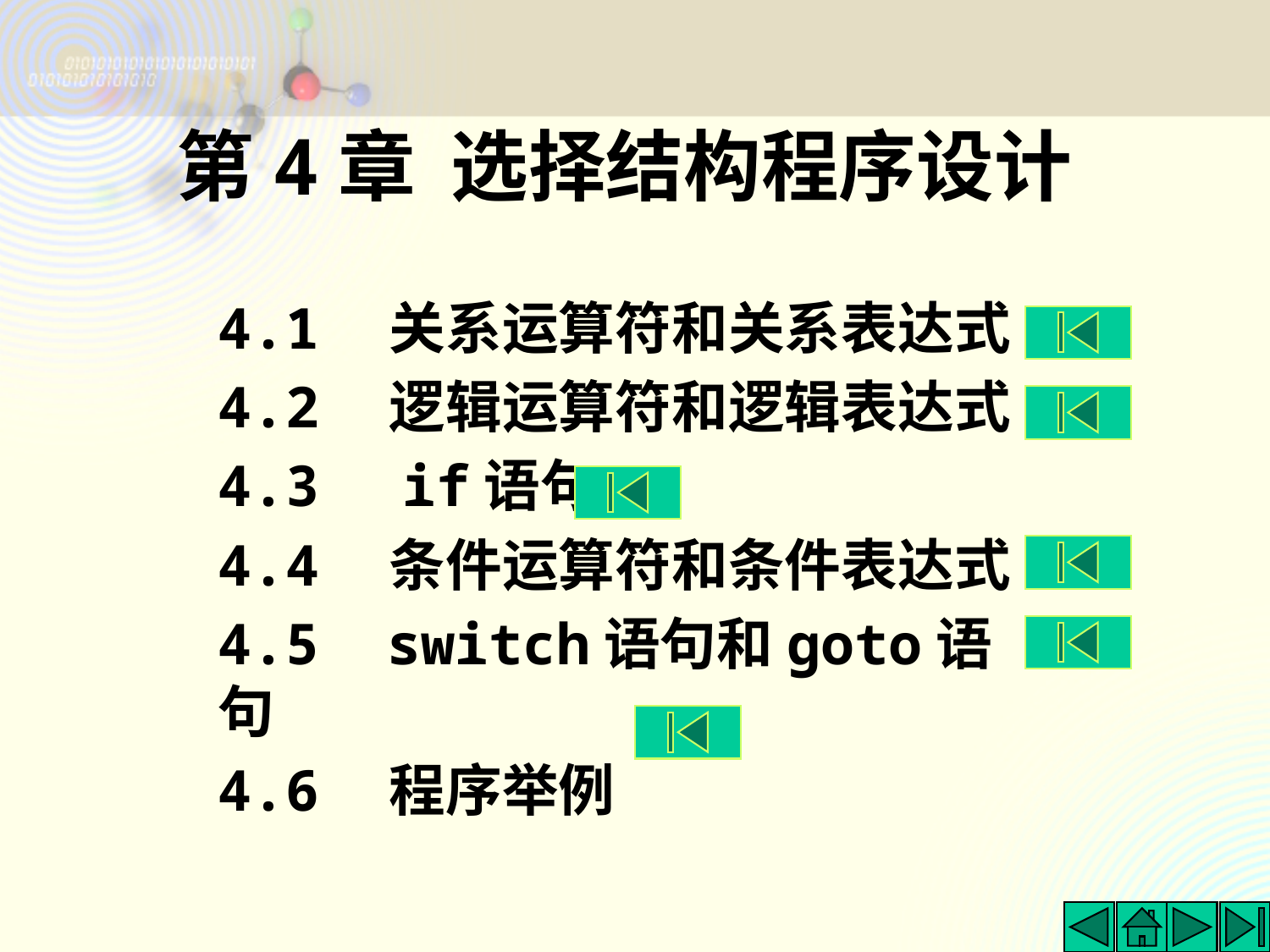

第4章  选择结构程序设计
4.1　关系运算符和关系表达式
4.2　逻辑运算符和逻辑表达式
4.3　if语句
4.4　条件运算符和条件表达式
4.5  switch语句和goto语句
4.6　程序举例